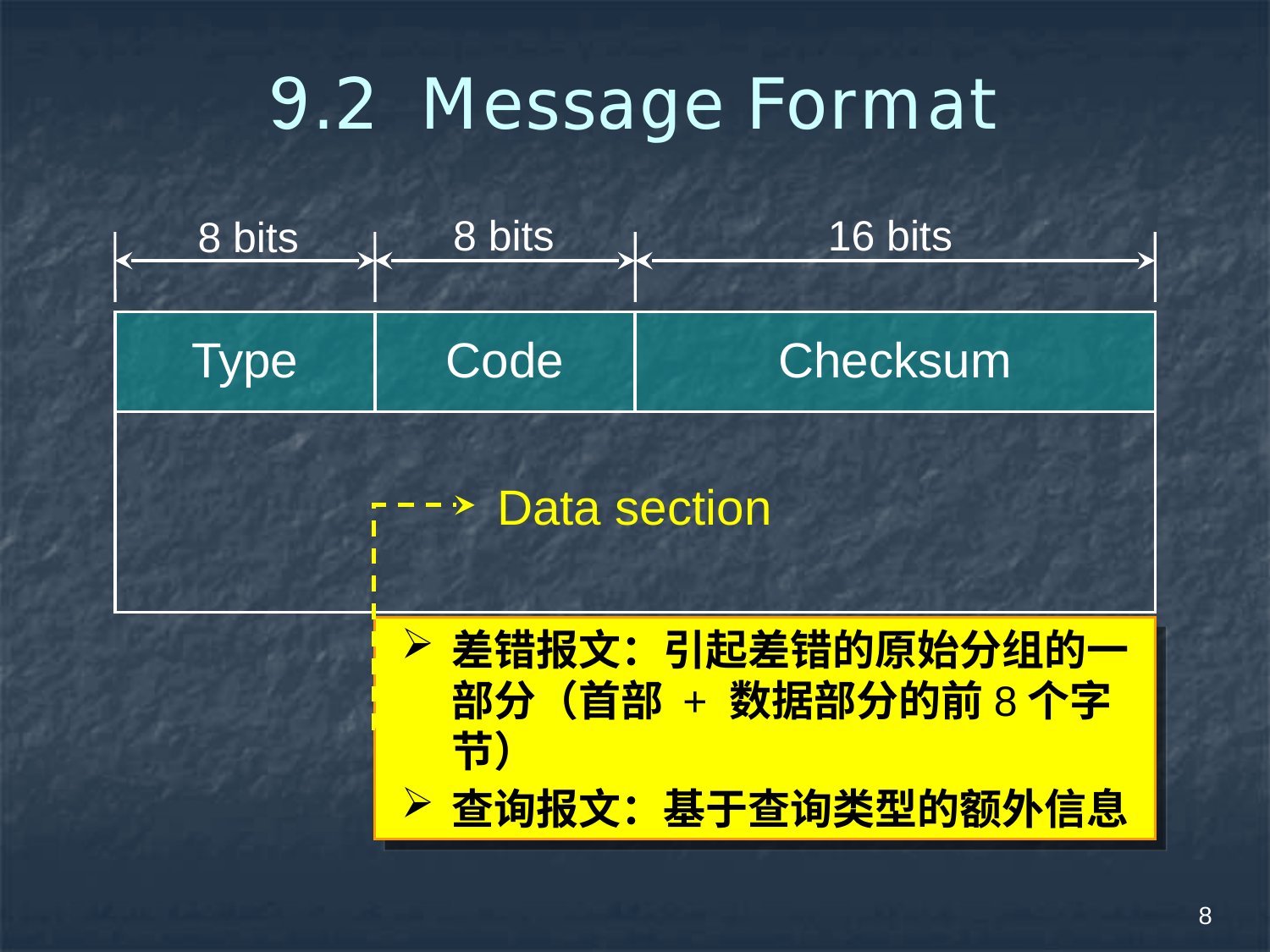

# 9.2  Message Format
8 bits
16 bits
8 bits

Type
Code
Checksum

Data section
差错报文：引起差错的原始分组的一部分（首部 + 数据部分的前8个字节）
查询报文：基于查询类型的额外信息
8